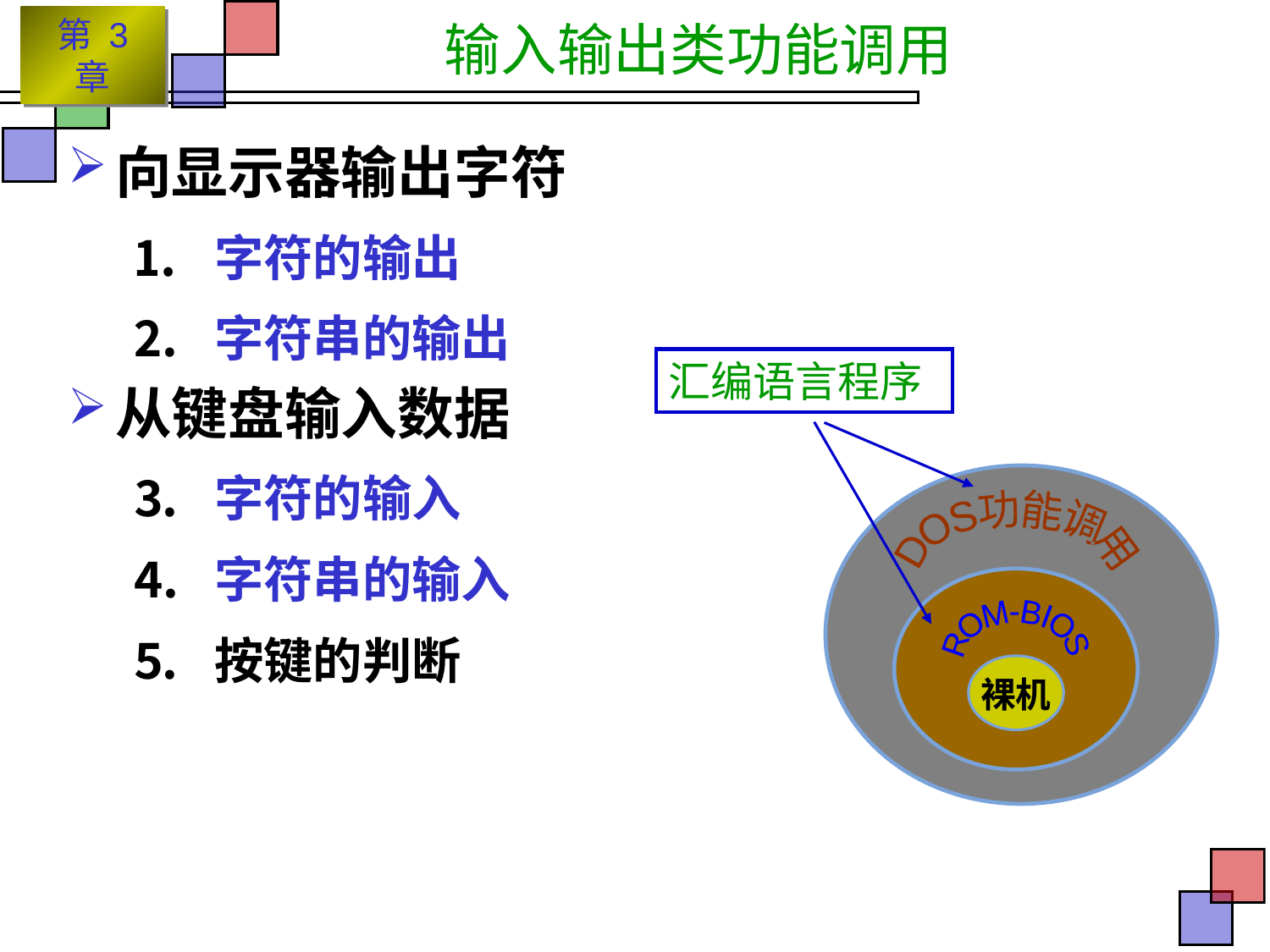

# 输入输出类功能调用
向显示器输出字符
⒈  字符的输出
⒉  字符串的输出
从键盘输入数据
⒊  字符的输入
⒋  字符串的输入
⒌  按键的判断
汇编语言程序

DOS功能调用

ROM-BIOS

裸机